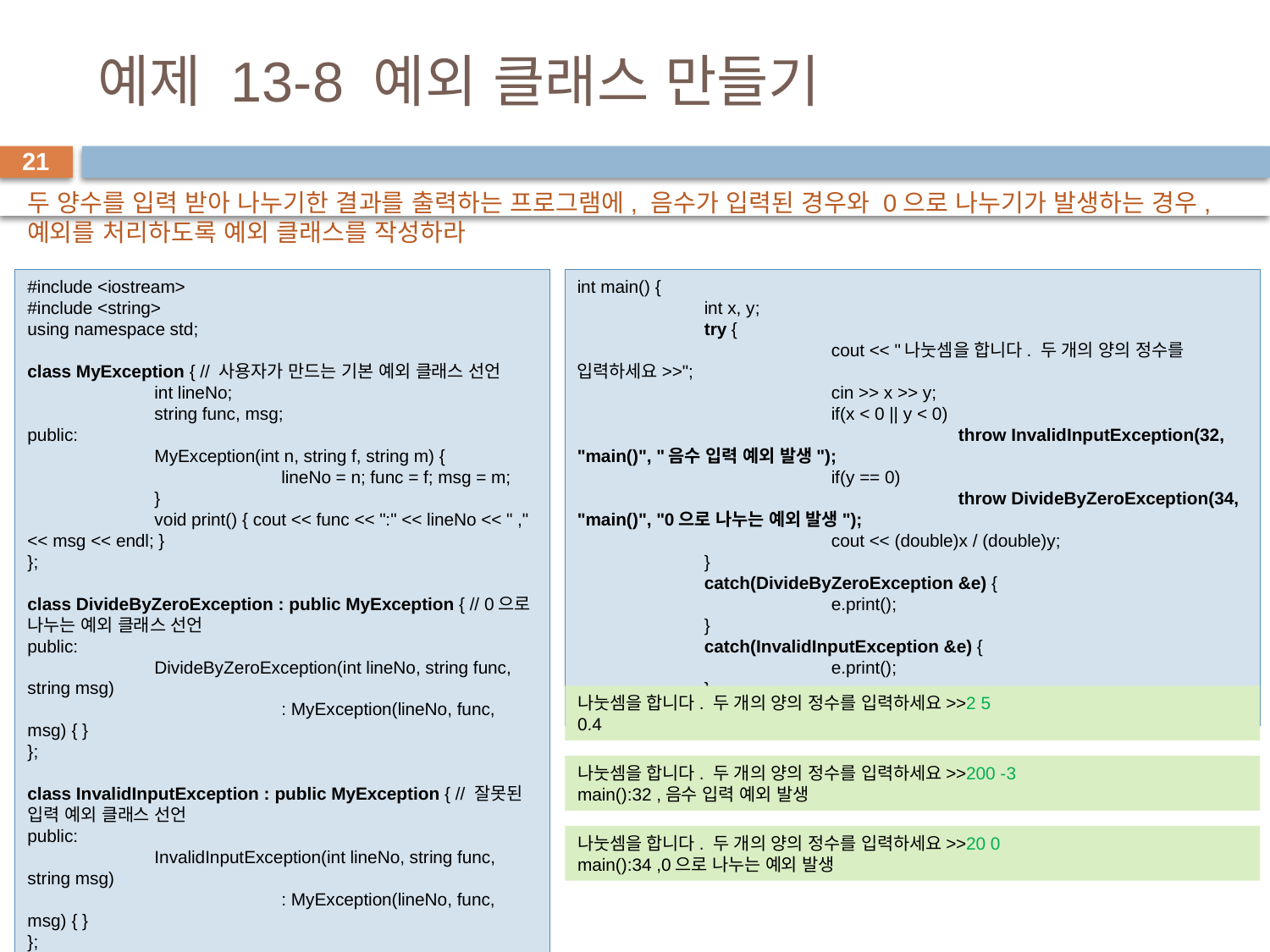

# 예제 13-8 예외 클래스 만들기
21
두 양수를 입력 받아 나누기한 결과를 출력하는 프로그램에, 음수가 입력된 경우와 0으로 나누기가 발생하는 경우, 예외를 처리하도록 예외 클래스를 작성하라
#include <iostream>
#include <string>
using namespace std;

class MyException { // 사용자가 만드는 기본 예외 클래스 선언
	int lineNo;
	string func, msg;
public:
	MyException(int n, string f, string m) {
		lineNo = n; func = f; msg = m;
	}
	void print() { cout << func << ":" << lineNo << " ," << msg << endl; }
};

class DivideByZeroException : public MyException { // 0으로 나누는 예외 클래스 선언
public:
	DivideByZeroException(int lineNo, string func, string msg)
		: MyException(lineNo, func, msg) { }
};

class InvalidInputException : public MyException { // 잘못된 입력 예외 클래스 선언
public:
	InvalidInputException(int lineNo, string func, string msg)
		: MyException(lineNo, func, msg) { }
};
int main() {
	int x, y;
	try {
		cout << "나눗셈을 합니다. 두 개의 양의 정수를 입력하세요>>";
		cin >> x >> y;
		if(x < 0 || y < 0)
			throw InvalidInputException(32, "main()", "음수 입력 예외 발생");
		if(y == 0)
			throw DivideByZeroException(34, "main()", "0으로 나누는 예외 발생");
		cout << (double)x / (double)y;
	}
	catch(DivideByZeroException &e) {
		e.print();
	}
	catch(InvalidInputException &e) {
		e.print();
	}
}
나눗셈을 합니다. 두 개의 양의 정수를 입력하세요>>2 5
0.4
나눗셈을 합니다. 두 개의 양의 정수를 입력하세요>>200 -3
main():32 ,음수 입력 예외 발생
나눗셈을 합니다. 두 개의 양의 정수를 입력하세요>>20 0
main():34 ,0으로 나누는 예외 발생